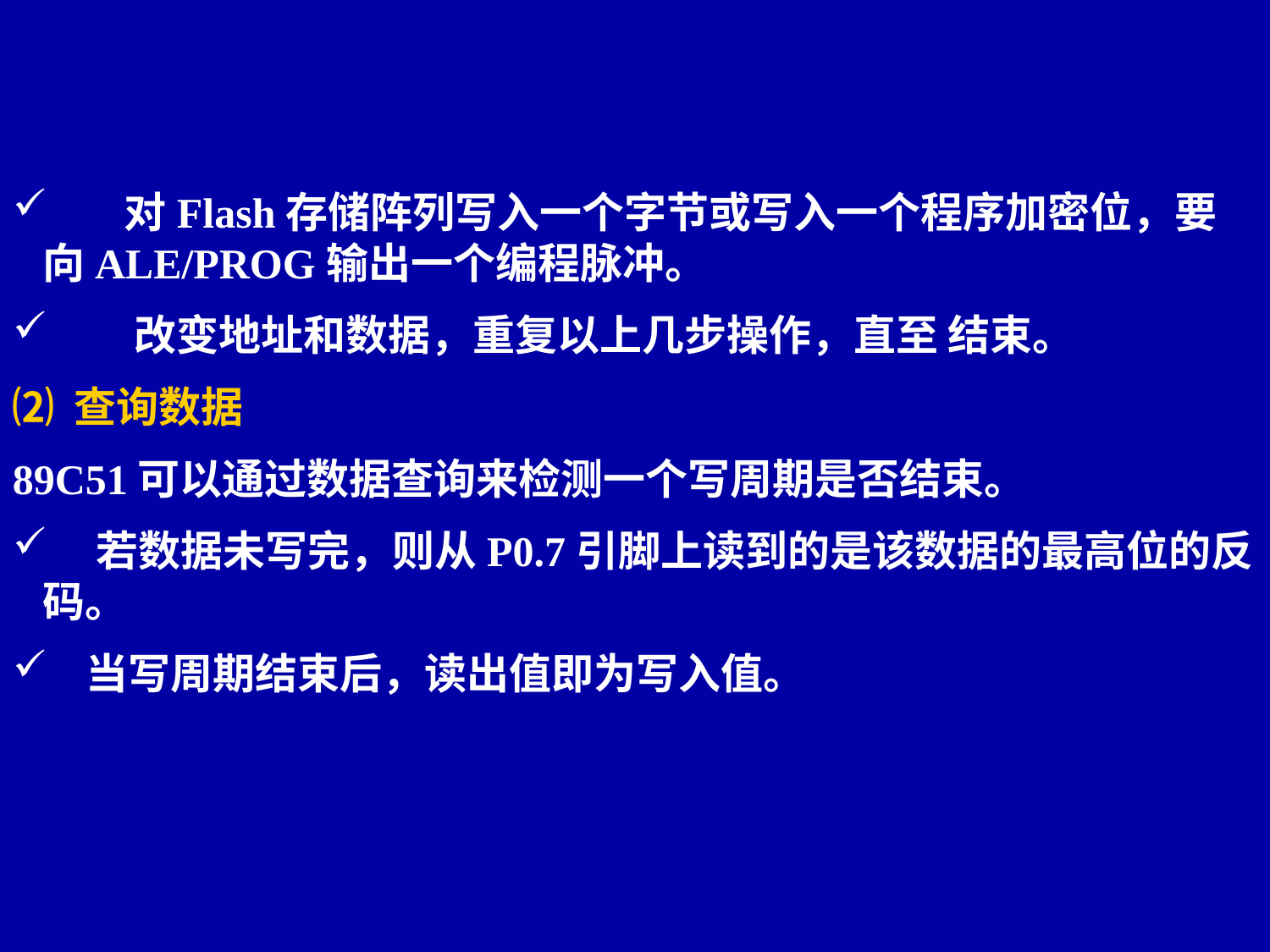

对Flash存储阵列写入一个字节或写入一个程序加密位，要向ALE/PROG输出一个编程脉冲。
        改变地址和数据，重复以上几步操作，直至 结束。
⑵ 查询数据
89C51可以通过数据查询来检测一个写周期是否结束。
    若数据未写完，则从P0.7引脚上读到的是该数据的最高位的反码。
   当写周期结束后，读出值即为写入值。